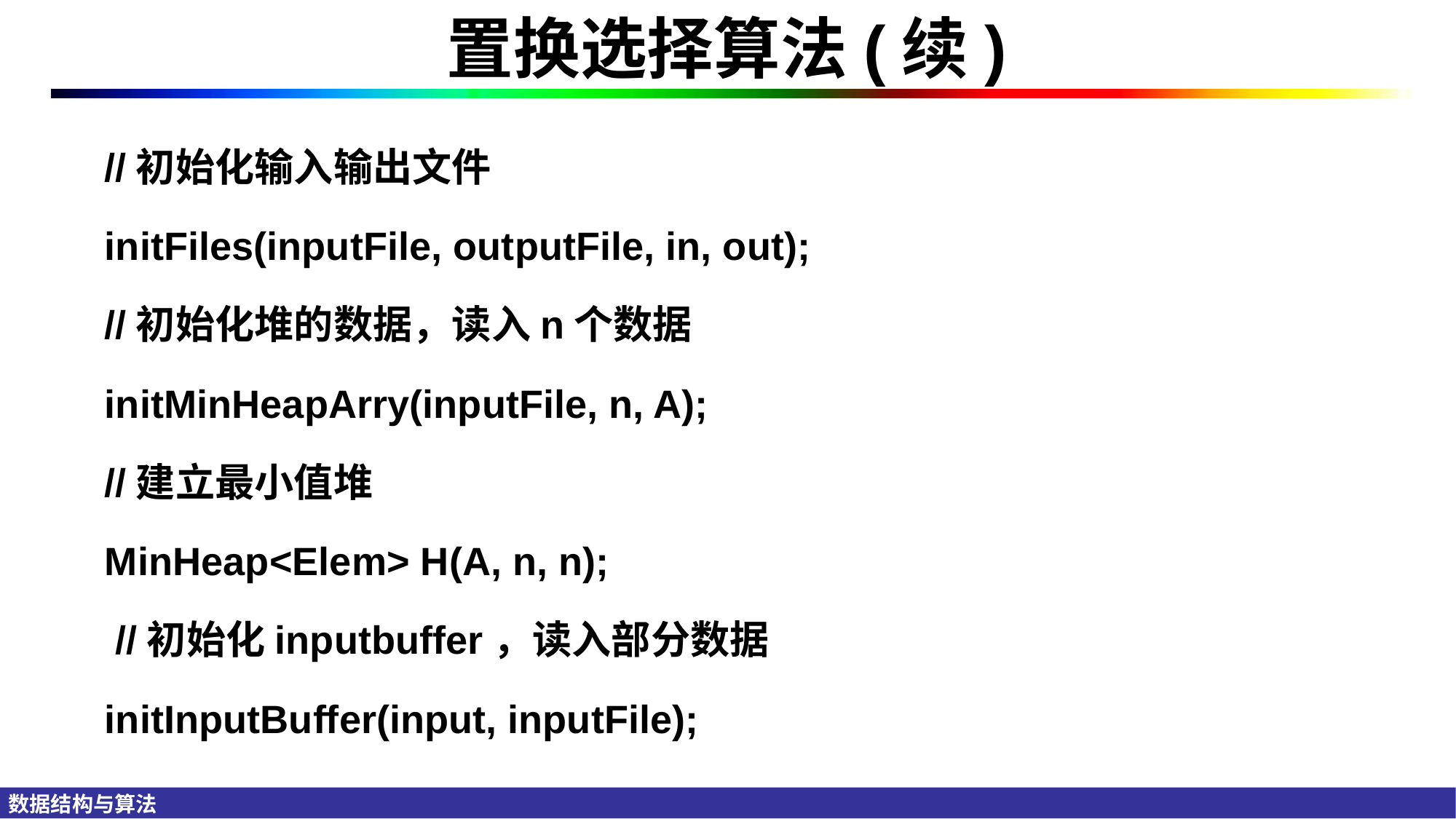

# 置换选择算法(续)
 	//初始化输入输出文件
	initFiles(inputFile, outputFile, in, out);
	//初始化堆的数据，读入n个数据
	initMinHeapArry(inputFile, n, A);
	//建立最小值堆
	MinHeap<Elem> H(A, n, n);
	 //初始化inputbuffer，读入部分数据
	initInputBuffer(input, inputFile);